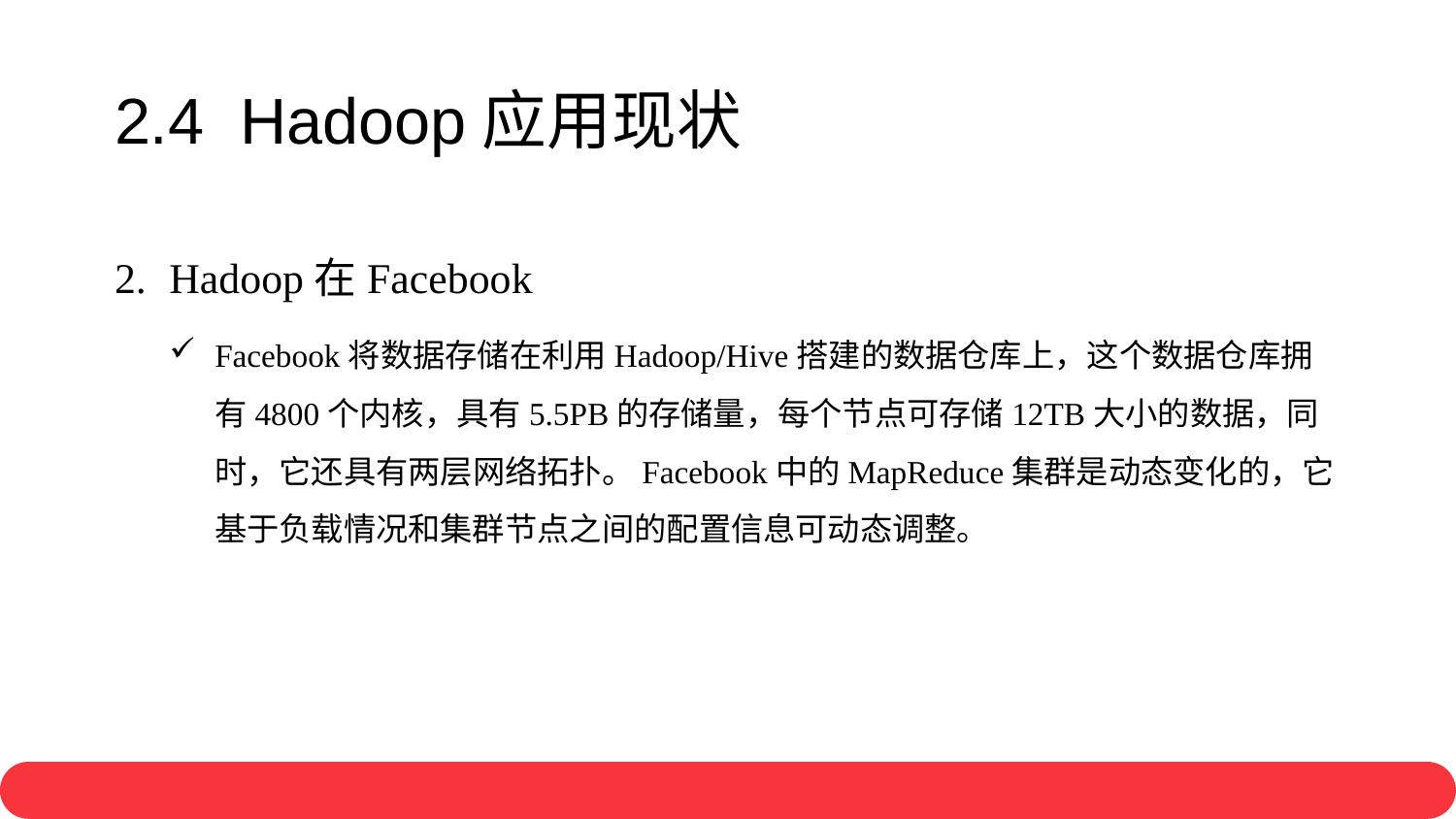

# 2.4  Hadoop应用现状
Hadoop在Facebook
Facebook将数据存储在利用Hadoop/Hive搭建的数据仓库上，这个数据仓库拥有4800个内核，具有5.5PB的存储量，每个节点可存储12TB大小的数据，同时，它还具有两层网络拓扑。Facebook中的MapReduce集群是动态变化的，它基于负载情况和集群节点之间的配置信息可动态调整。